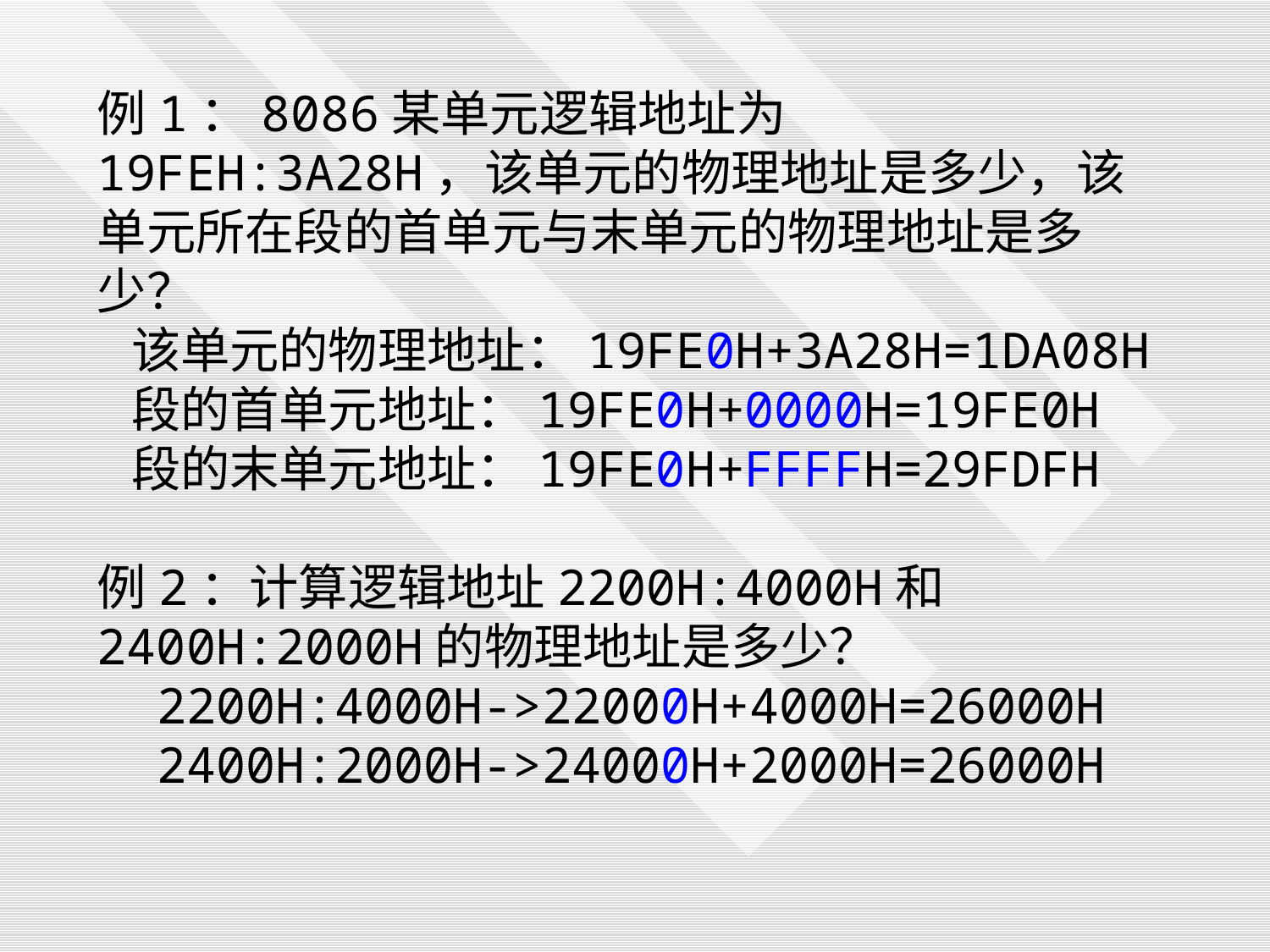

例1：8086某单元逻辑地址为19FEH:3A28H，该单元的物理地址是多少，该单元所在段的首单元与末单元的物理地址是多少？
  该单元的物理地址：19FE0H+3A28H=1DA08H
  段的首单元地址：19FE0H+0000H=19FE0H
  段的末单元地址：19FE0H+FFFFH=29FDFH

例2：计算逻辑地址2200H:4000H和2400H:2000H的物理地址是多少？
  2200H:4000H->22000H+4000H=26000H
  2400H:2000H->24000H+2000H=26000H